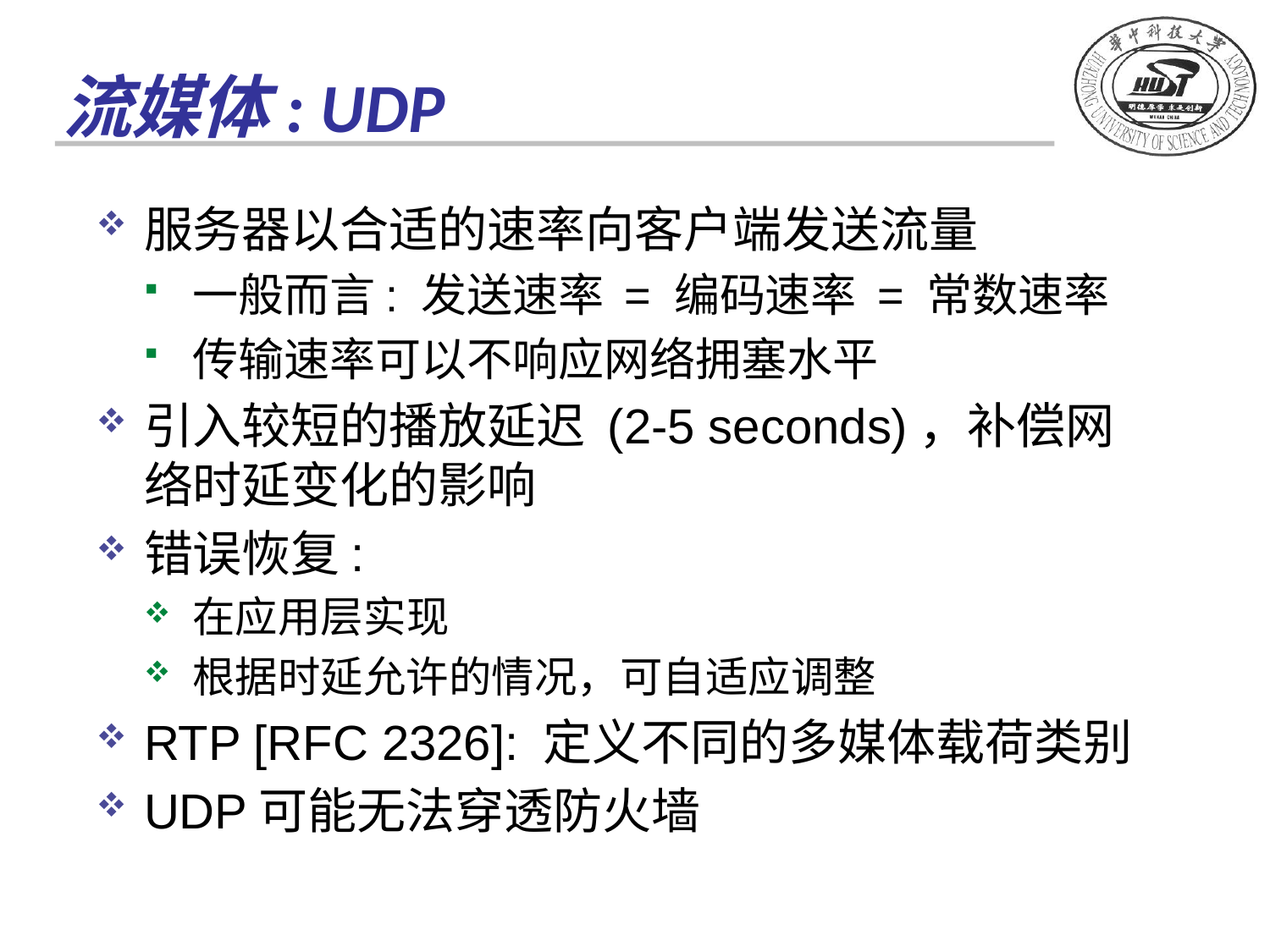

# 流媒体: UDP
服务器以合适的速率向客户端发送流量
一般而言: 发送速率 = 编码速率 = 常数速率
传输速率可以不响应网络拥塞水平
引入较短的播放延迟 (2-5 seconds)，补偿网络时延变化的影响
错误恢复:
在应用层实现
根据时延允许的情况，可自适应调整
RTP [RFC 2326]: 定义不同的多媒体载荷类别
UDP可能无法穿透防火墙